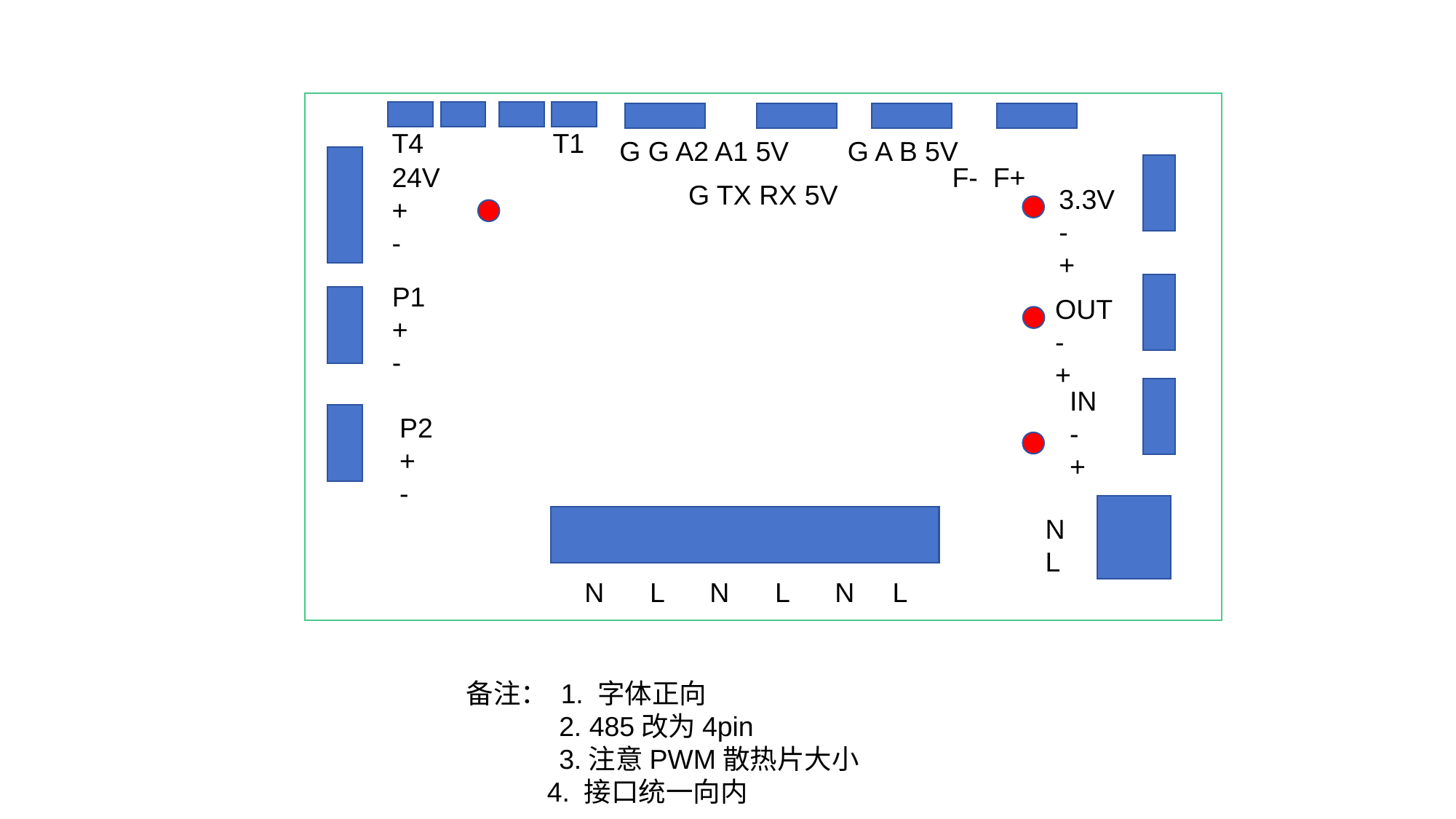

T4
T1
 G G A2 A1 5V
 G A B 5V

24V +
-
 F-  F+

 G TX RX 5V
3.3V
-
+

P1
+
-

OUT
-
+

IN
-
+

P2
+
-

N
L
N      L      N      L      N     L
备注： 1. 字体正向
     2. 485改为4pin
     3.注意PWM散热片大小
            4. 接口统一向内